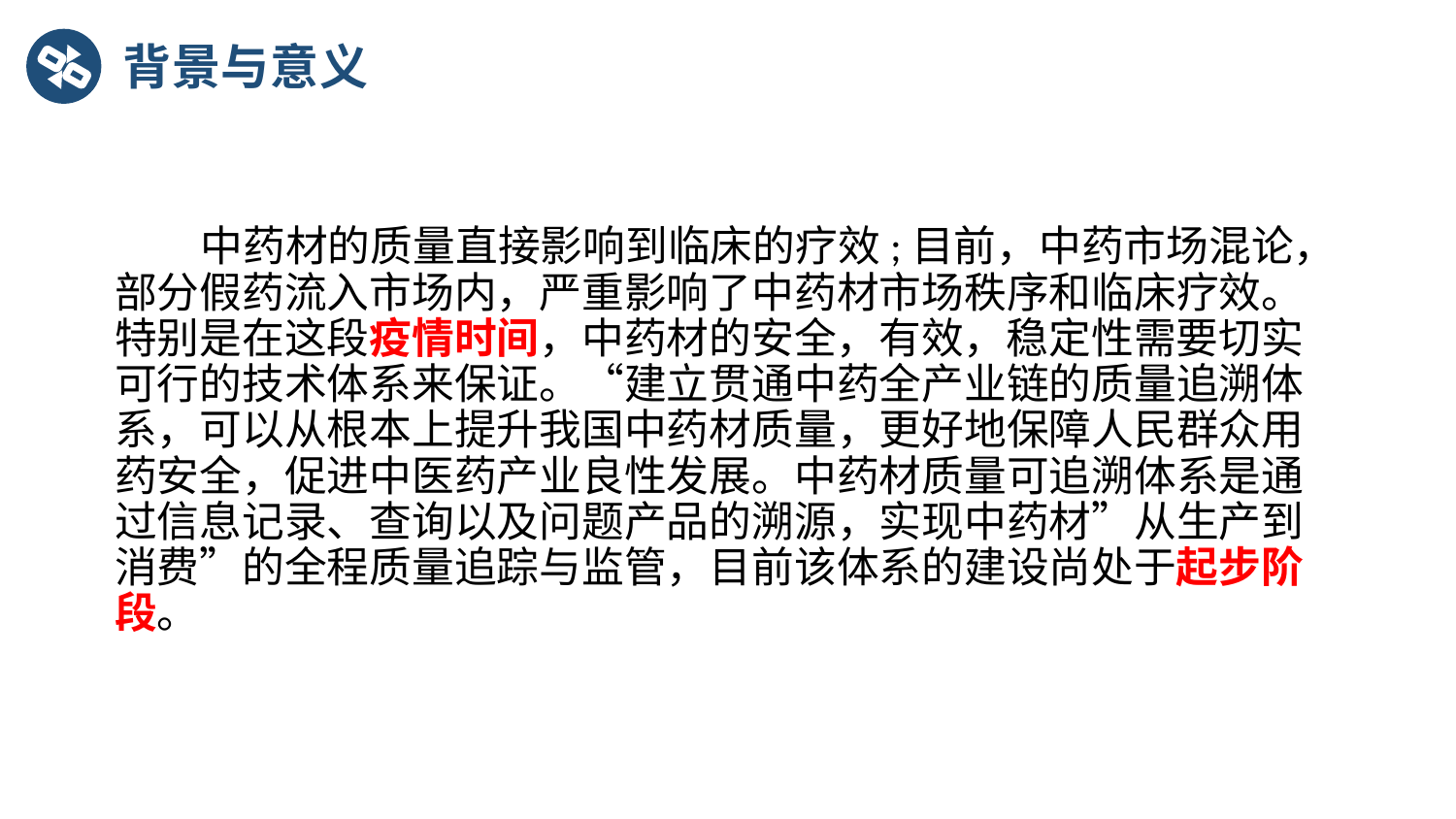

背景与意义

one
        中药材的质量直接影响到临床的疗效;目前，中药市场混论，部分假药流入市场内，严重影响了中药材市场秩序和临床疗效。特别是在这段疫情时间，中药材的安全，有效，稳定性需要切实可行的技术体系来保证。“建立贯通中药全产业链的质量追溯体系，可以从根本上提升我国中药材质量，更好地保障人民群众用药安全，促进中医药产业良性发展。中药材质量可追溯体系是通过信息记录、查询以及问题产品的溯源，实现中药材”从生产到消费”的全程质量追踪与监管，目前该体系的建设尚处于起步阶段。